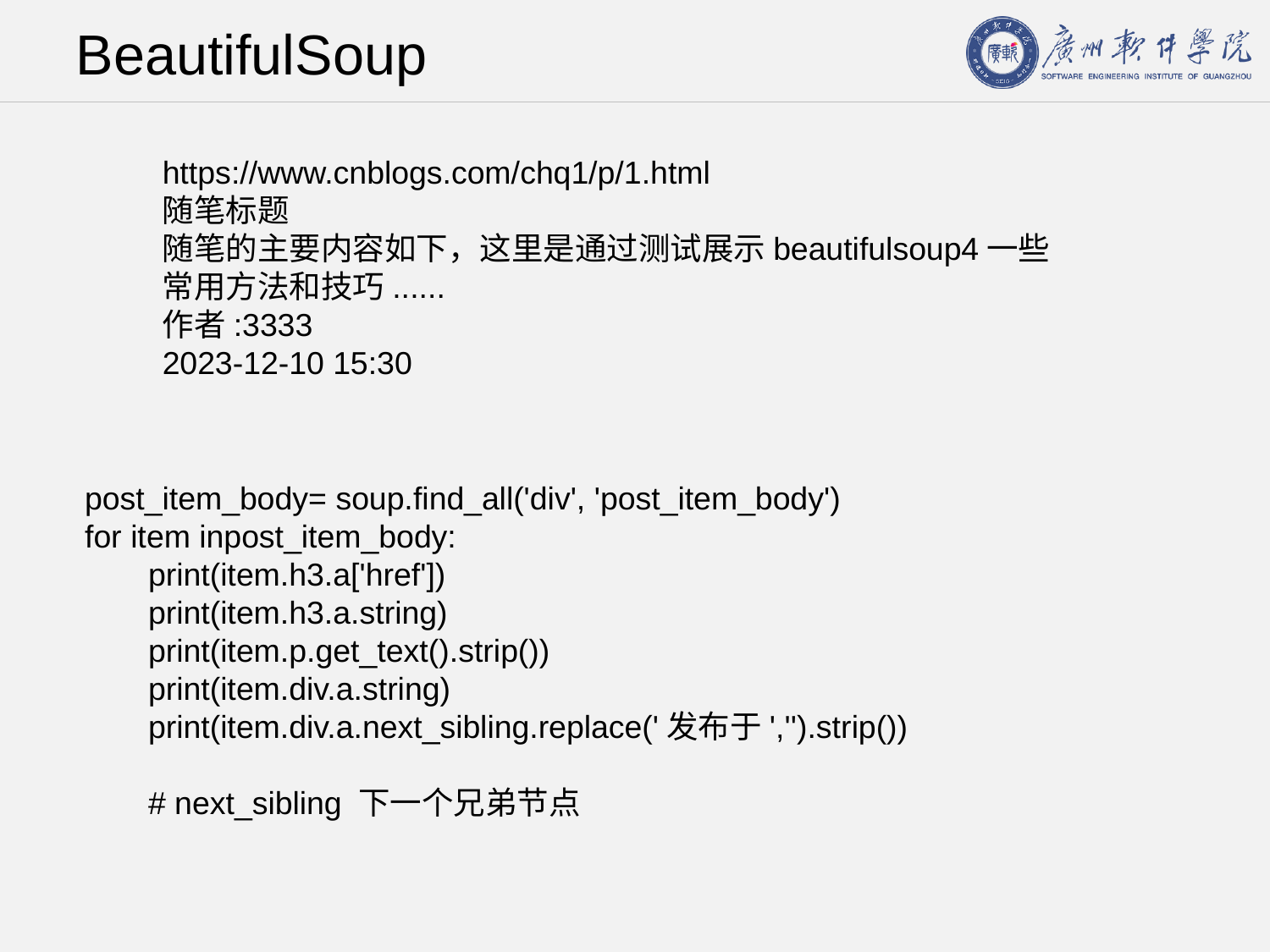

# BeautifulSoup
https://www.cnblogs.com/chq1/p/1.html
随笔标题
随笔的主要内容如下，这里是通过测试展示beautifulsoup4一些常用方法和技巧......
作者:3333
2023-12-10 15:30
post_item_body= soup.find_all('div', 'post_item_body')
for item inpost_item_body:
print(item.h3.a['href'])
print(item.h3.a.string)
print(item.p.get_text().strip())
print(item.div.a.string)
print(item.div.a.next_sibling.replace('发布于','').strip())

# next_sibling 下一个兄弟节点